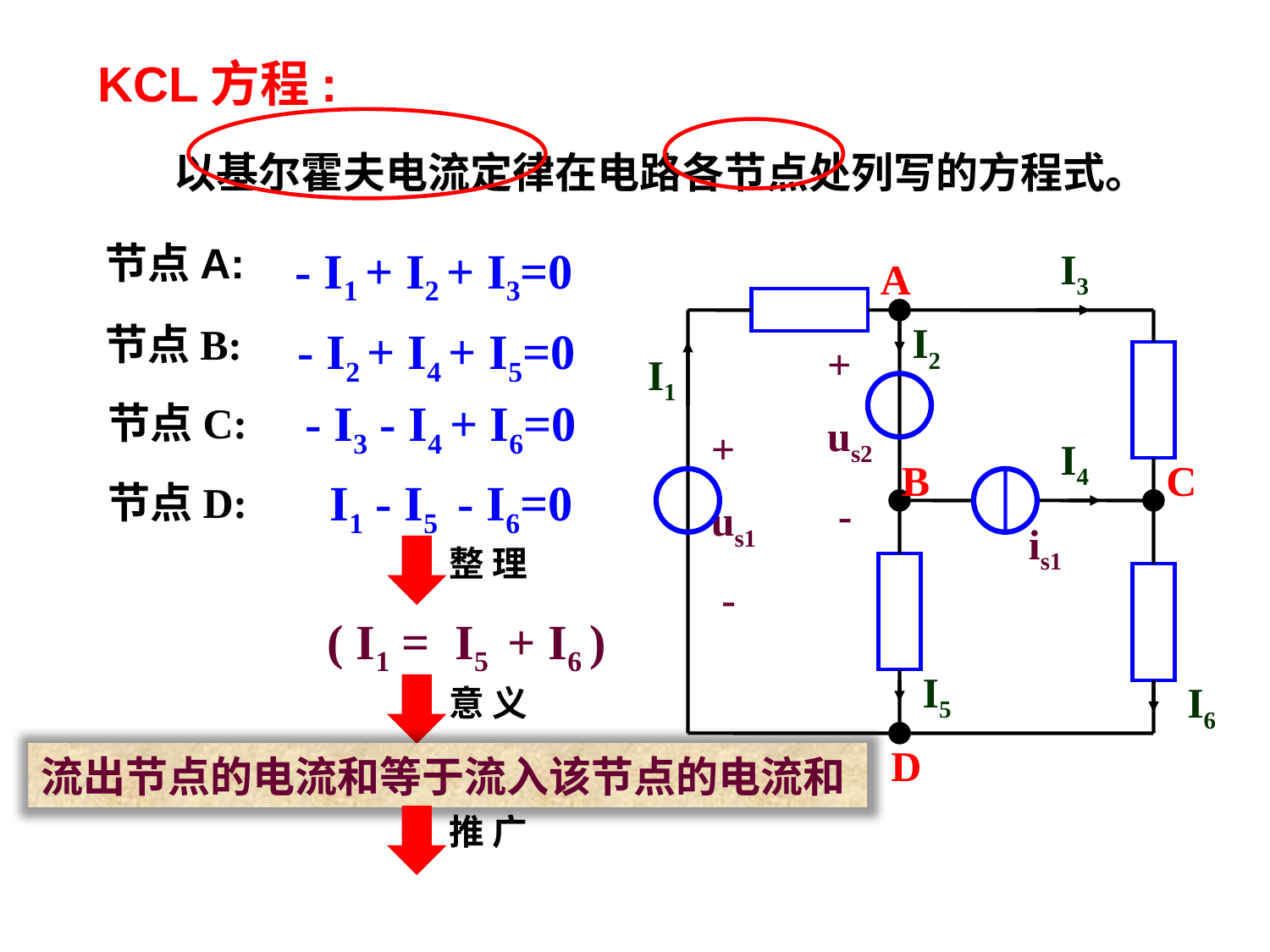

KCL方程:
    以基尔霍夫电流定律在电路各节点处列写的方程式。

- I1 + I2 + I3=0
节点A:
I3
A

I2

+
us2
 -
I1

+
us1
 -
I4
B
C

is1

I5

I6

D
 - I2 + I4 + I5=0
节点B:
- I3 - I4 + I6=0
节点C:
  I1 - I5  - I6=0
节点D:
整 理

 ( I1 =  I5  + I6 )
意 义

流出节点的电流和等于流入该节点的电流和
推 广

4